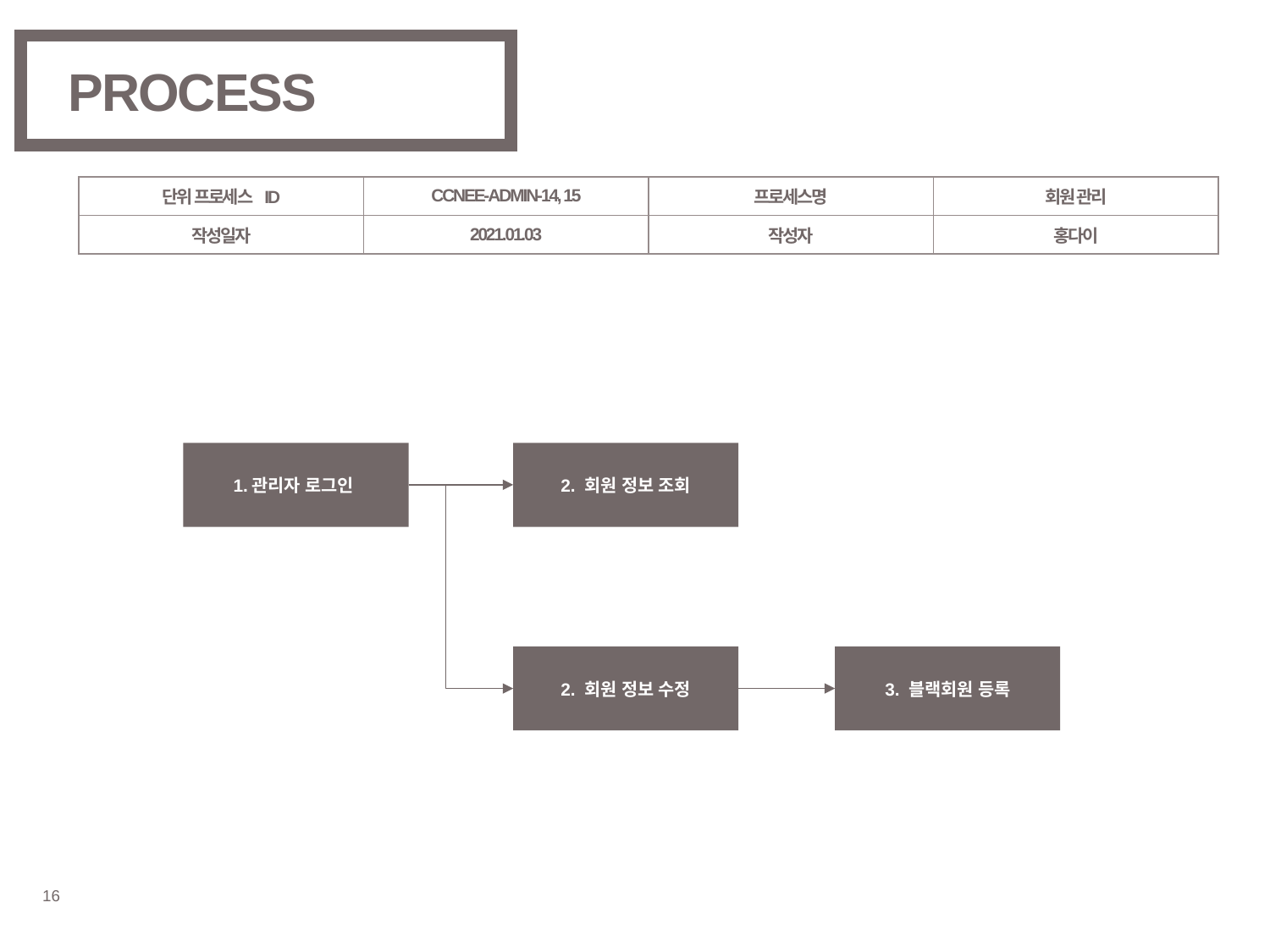

# PROCESS

| 단위 프로세스 ID | CCNEE-ADMIN-14, 15 | 프로세스명 | 회원 관리 |
| --- | --- | --- | --- |
| 작성일자 | 2021.01.03 | 작성자 | 홍다이 |
1.관리자 로그인
2. 회원 정보 조회
3. 블랙회원 등록
2. 회원 정보 수정